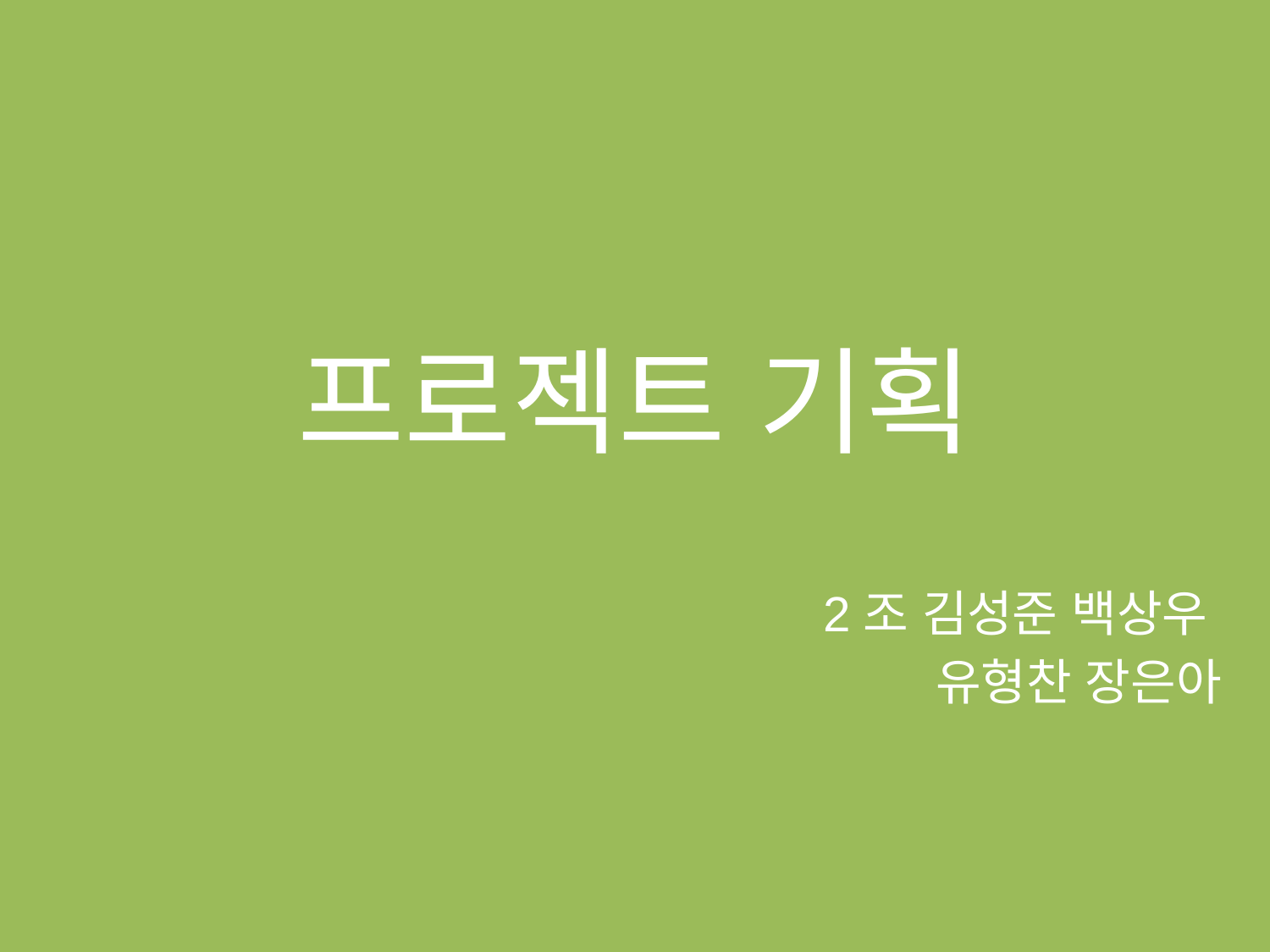

# 프로젝트 기획
2조 김성준 백상우
유형찬 장은아